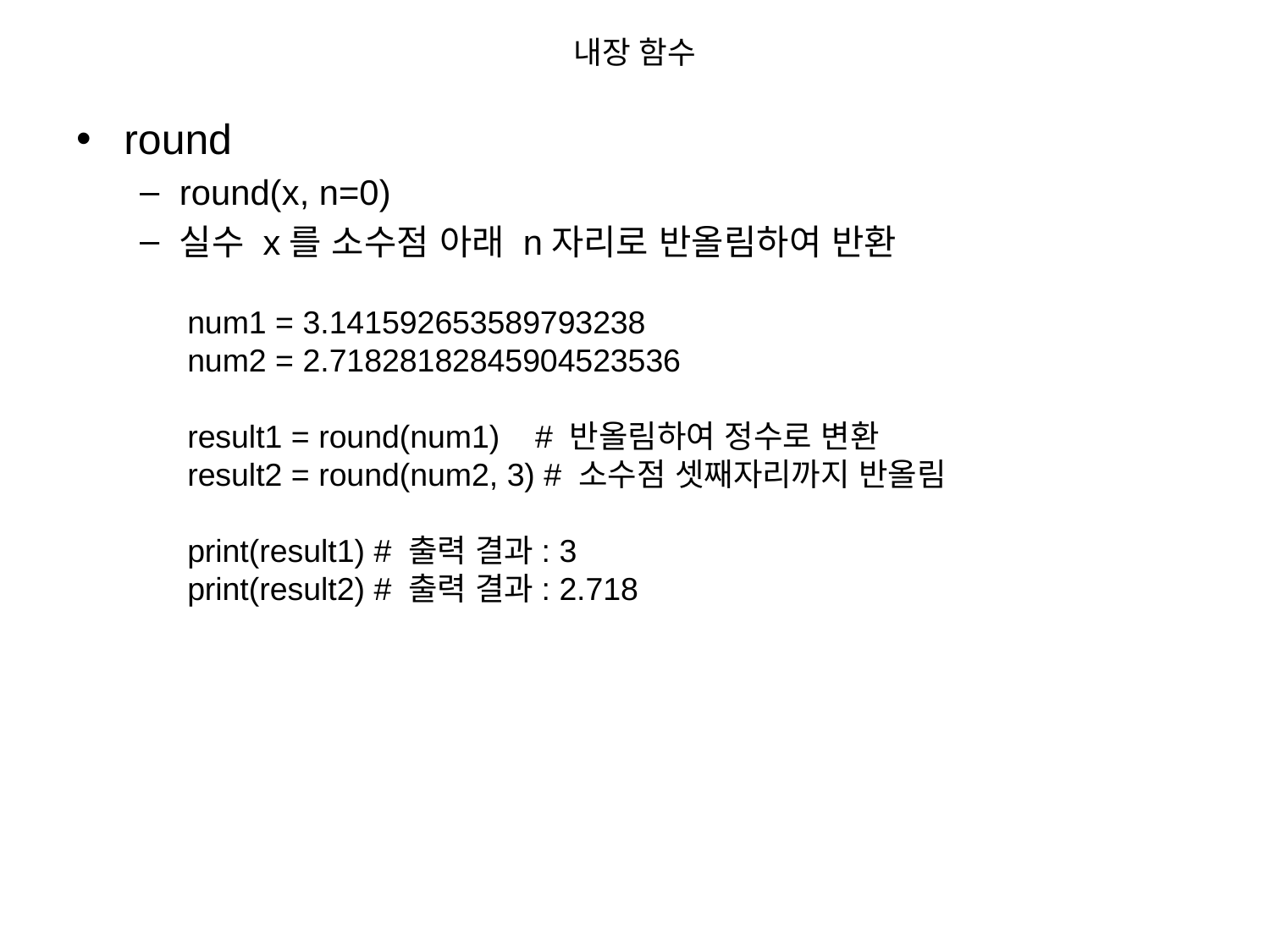

# 내장 함수
round
round(x, n=0)
실수 x를 소수점 아래 n자리로 반올림하여 반환

num1 = 3.141592653589793238
num2 = 2.71828182845904523536

result1 = round(num1)    # 반올림하여 정수로 변환
result2 = round(num2, 3) # 소수점 셋째자리까지 반올림

print(result1) # 출력 결과: 3
print(result2) # 출력 결과: 2.718